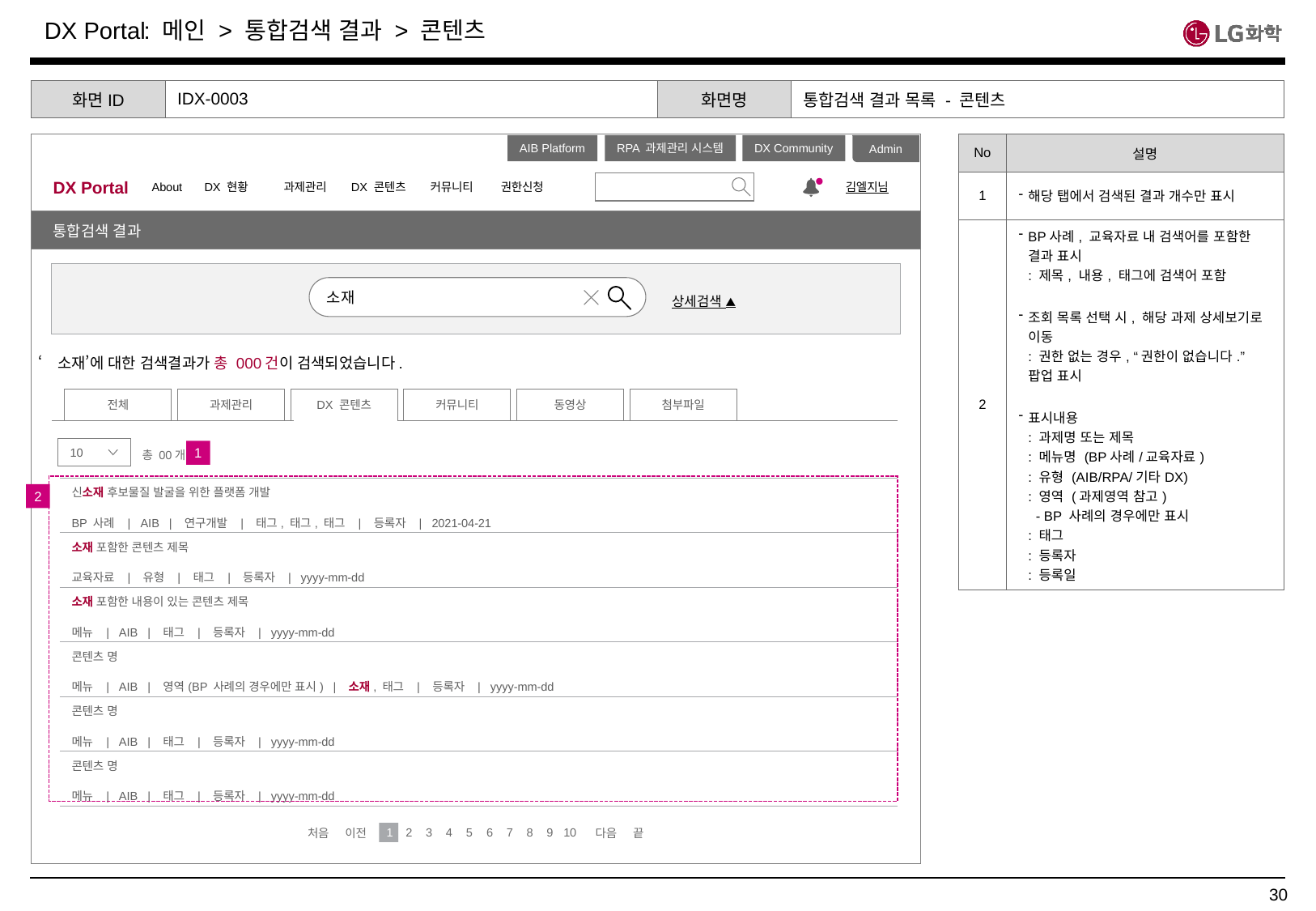

: 메인 > 통합검색 결과 > 콘텐츠
| 화면ID | IDX-0003 | 화면명 | 통합검색 결과 목록 - 콘텐츠 |
| --- | --- | --- | --- |

| No | 설명 |
| --- | --- |
| 1 | 해당 탭에서 검색된 결과 개수만 표시 |
| 2 | BP사례, 교육자료 내 검색어를 포함한 결과 표시 : 제목, 내용, 태그에 검색어 포함 조회 목록 선택 시, 해당 과제 상세보기로 이동 : 권한 없는 경우, “권한이 없습니다.” 팝업 표시 표시내용 : 과제명 또는 제목 : 메뉴명 (BP사례/교육자료) : 유형 (AIB/RPA/기타DX) : 영역 (과제영역 참고) - BP 사례의 경우에만 표시 : 태그 : 등록자 : 등록일 |

Admin
DX Portal

About
DX 현황
과제관리
DX 콘텐츠
커뮤니티
권한신청
김엘지님

AIB Platform
RPA 과제관리 시스템
DX Community
공지사항

통합검색 결과

소재

상세검색 ▲

‘소재’에 대한 검색결과가 총 000건이 검색되었습니다.
전체
과제관리
DX 콘텐츠
커뮤니티
동영상
첨부파일
10

1
총 00개

| 신소재 후보물질 발굴을 위한 플랫폼 개발 BP 사례 | AIB | 연구개발 | 태그, 태그, 태그 | 등록자 | 2021-04-21 |
| --- |
| 소재 포함한 콘텐츠 제목 교육자료 | 유형 | 태그 | 등록자 | yyyy-mm-dd |
| 소재 포함한 내용이 있는 콘텐츠 제목 메뉴 | AIB | 태그 | 등록자 | yyyy-mm-dd |
| 콘텐츠 명 메뉴 | AIB | 영역(BP 사례의 경우에만 표시) | 소재, 태그 | 등록자 | yyyy-mm-dd |
| 콘텐츠 명 메뉴 | AIB | 태그 | 등록자 | yyyy-mm-dd |
| 콘텐츠 명 메뉴 | AIB | 태그 | 등록자 | yyyy-mm-dd |
2
처음     이전
다음     끝
1
2
3
4
5
6
7
8
9
10